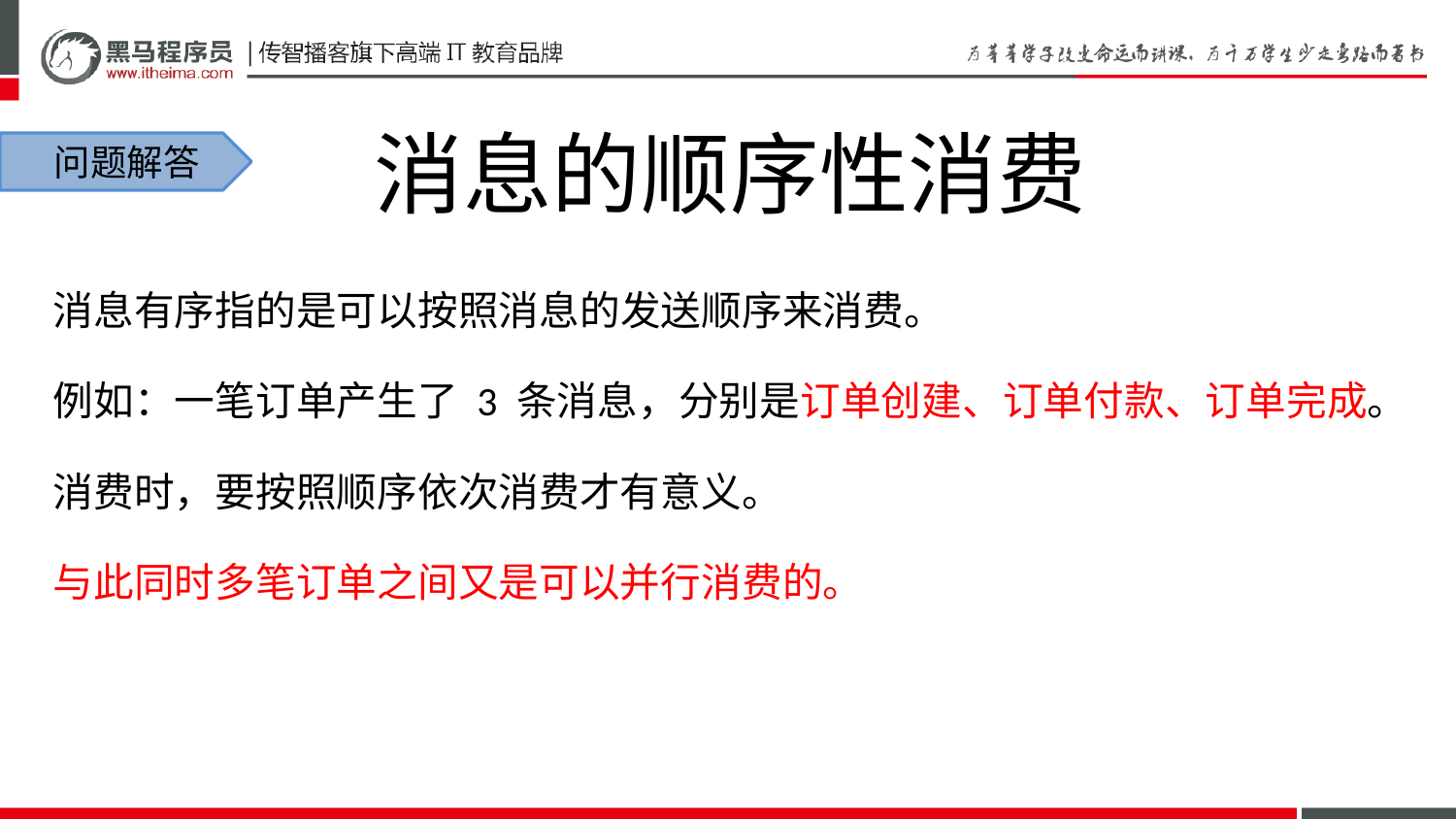

# 消息的顺序性消费
 问题解答
消息有序指的是可以按照消息的发送顺序来消费。
例如：一笔订单产生了 3 条消息，分别是订单创建、订单付款、订单完成。
消费时，要按照顺序依次消费才有意义。
与此同时多笔订单之间又是可以并行消费的。